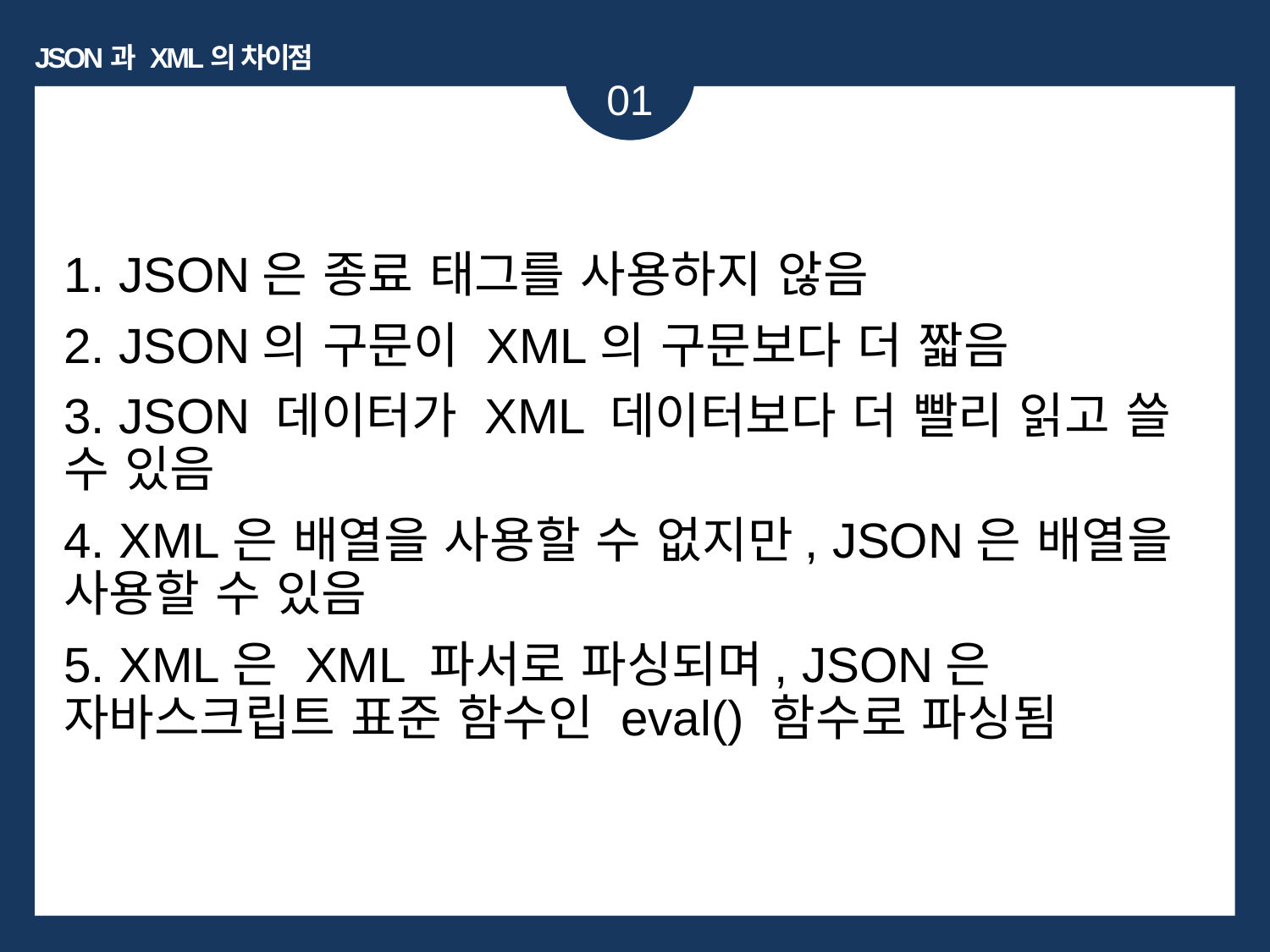

JSON과 XML의 차이점
01

1. JSON은 종료 태그를 사용하지 않음
2. JSON의 구문이 XML의 구문보다 더 짧음
3. JSON 데이터가 XML 데이터보다 더 빨리 읽고 쓸 수 있음
4. XML은 배열을 사용할 수 없지만, JSON은 배열을 사용할 수 있음
5. XML은 XML 파서로 파싱되며, JSON은 자바스크립트 표준 함수인 eval() 함수로 파싱됨